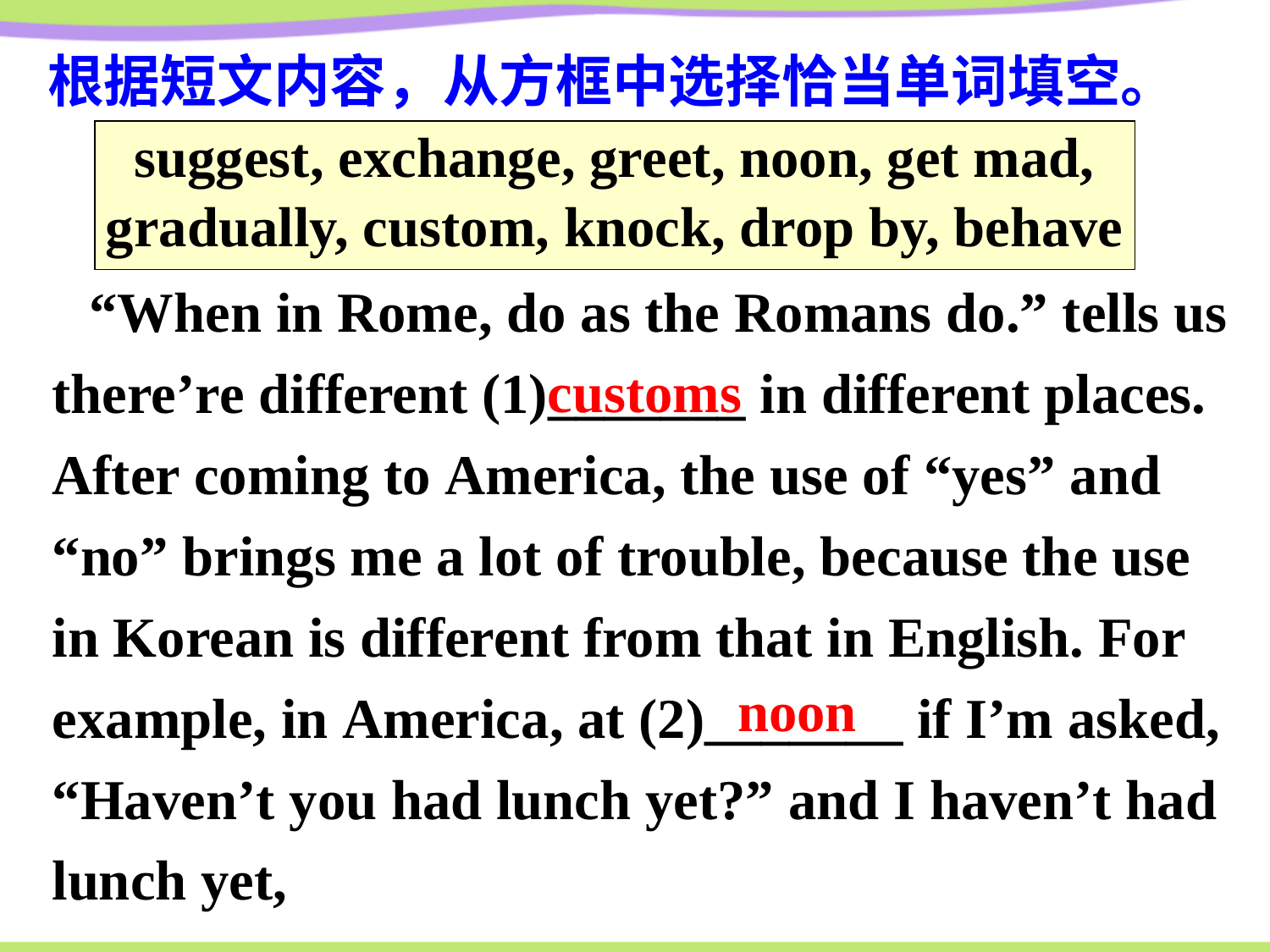

根据短文内容，从方框中选择恰当单词填空。
| suggest, exchange, greet, noon, get mad, gradually, custom, knock, drop by, behave |
| --- |
“When in Rome, do as the Romans do.” tells us there’re different (1)_______ in different places. After coming to America, the use of “yes” and “no” brings me a lot of trouble, because the use in Korean is different from that in English. For example, in America, at (2)_______ if I’m asked, “Haven’t you had lunch yet?” and I haven’t had lunch yet,
customs
noon